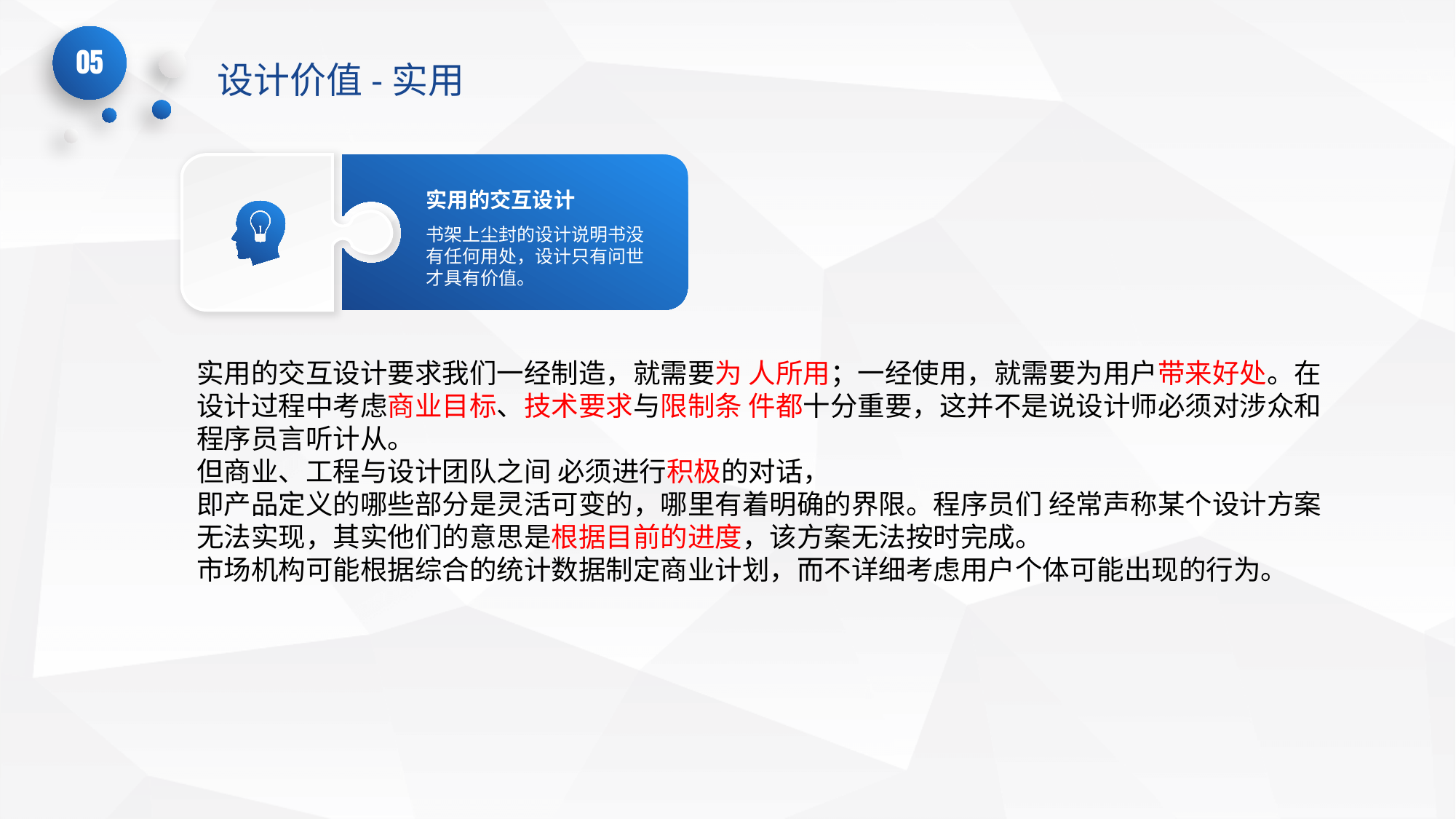

05

设计价值-实用

实用的交互设计

书架上尘封的设计说明书没有任何用处，设计只有问世才具有价值。

实用的交互设计要求我们一经制造，就需要为 人所用；一经使用，就需要为用户带来好处。在设计过程中考虑商业目标、技术要求与限制条 件都十分重要，这并不是说设计师必须对涉众和程序员言听计从。
但商业、工程与设计团队之间 必须进行积极的对话，
即产品定义的哪些部分是灵活可变的，哪里有着明确的界限。程序员们 经常声称某个设计方案无法实现，其实他们的意思是根据目前的进度，该方案无法按时完成。
市场机构可能根据综合的统计数据制定商业计划，而不详细考虑用户个体可能出现的行为。